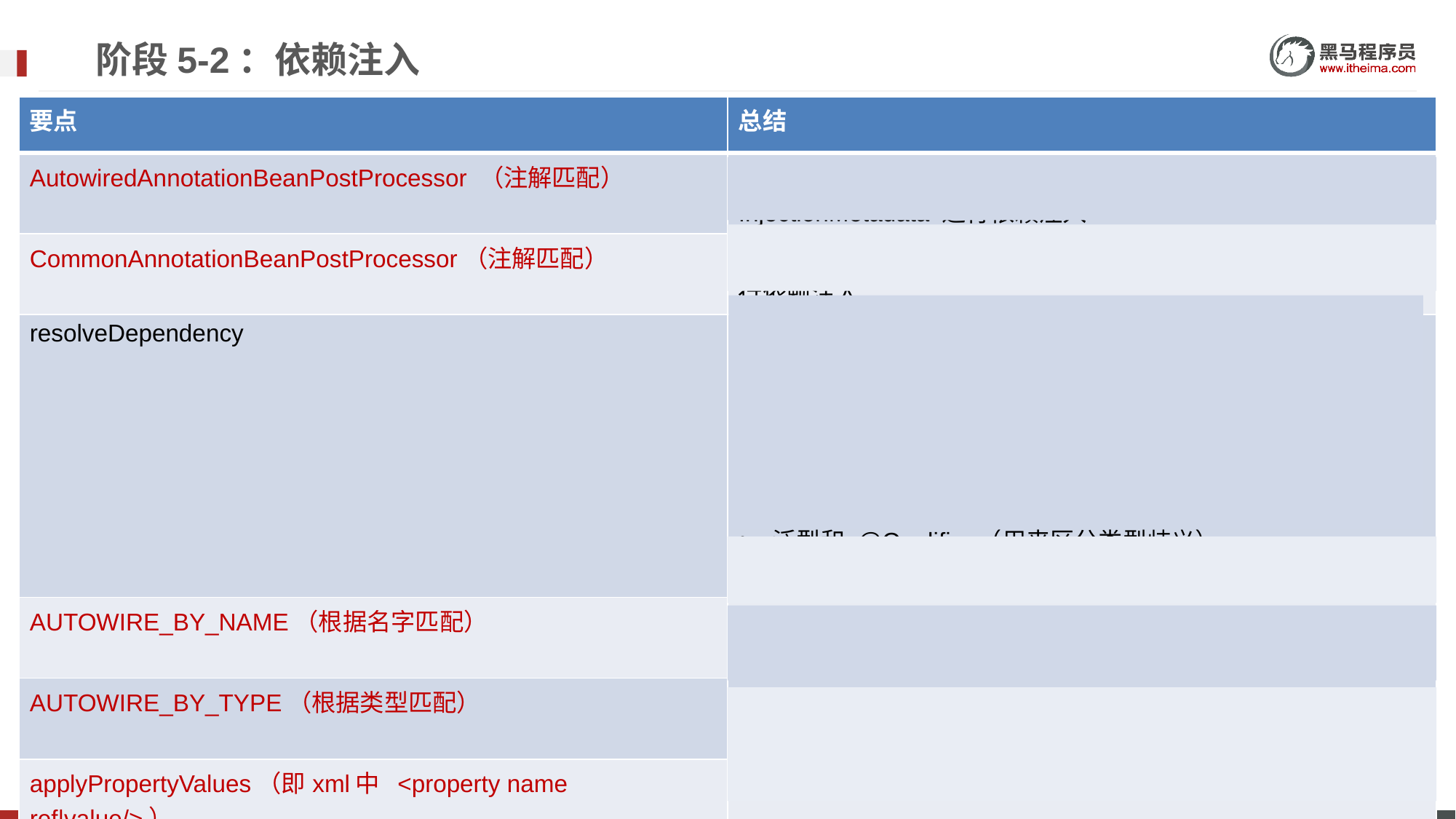

# 阶段5-2：依赖注入
| 要点 | 总结 |
| --- | --- |
| AutowiredAnnotationBeanPostProcessor （注解匹配） | 识别 @Autowired 及 @Value 标注的成员，封装为 InjectionMetadata 进行依赖注入 |
| CommonAnnotationBeanPostProcessor（注解匹配） | 识别 @Resource 标注的成员，封装为 InjectionMetadata 进行依赖注入 |
| resolveDependency | 用来查找要装配的值，可以识别： Optional ObjectFactory 及 ObjectProvider @Lazy 注解 @Value 注解（${ }, #{ }, 类型转换） 集合类型（Collection，Map，数组等） 泛型和 @Qualifier（用来区分类型歧义） primary 及名字匹配（用来区分类型歧义） |
| AUTOWIRE\_BY\_NAME（根据名字匹配） | 根据成员名字找 bean 对象，修改 mbd 的 propertyValues，不会考虑简单类型的成员 |
| AUTOWIRE\_BY\_TYPE（根据类型匹配） | 根据成员类型执行 resolveDependency 找到依赖注入的值，修改 mbd 的 propertyValues |
| applyPropertyValues（即xml中 <property name ref|value/>） （精确指定） | 根据 mbd 的 propertyValues 进行依赖注入 |